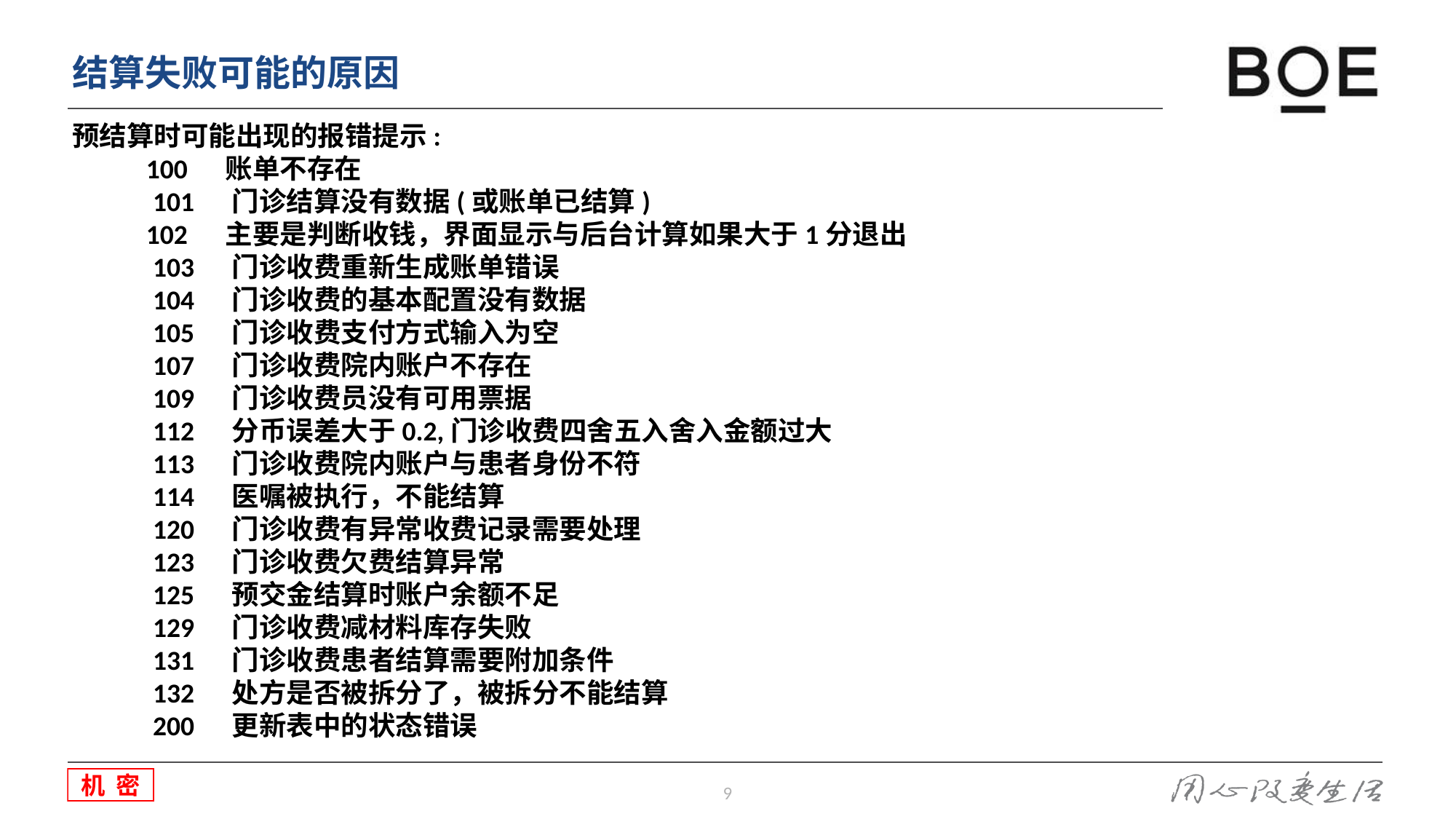

结算失败可能的原因
预结算时可能出现的报错提示:
            100     账单不存在
            101     门诊结算没有数据(或账单已结算)
            102     主要是判断收钱，界面显示与后台计算如果大于1分退出
            103     门诊收费重新生成账单错误
            104     门诊收费的基本配置没有数据
            105     门诊收费支付方式输入为空
            107     门诊收费院内账户不存在
            109     门诊收费员没有可用票据
            112     分币误差大于0.2,门诊收费四舍五入舍入金额过大
            113     门诊收费院内账户与患者身份不符
            114     医嘱被执行，不能结算
            120     门诊收费有异常收费记录需要处理
            123     门诊收费欠费结算异常
            125     预交金结算时账户余额不足
            129     门诊收费减材料库存失败
            131     门诊收费患者结算需要附加条件
            132     处方是否被拆分了，被拆分不能结算
            200     更新表中的状态错误
9